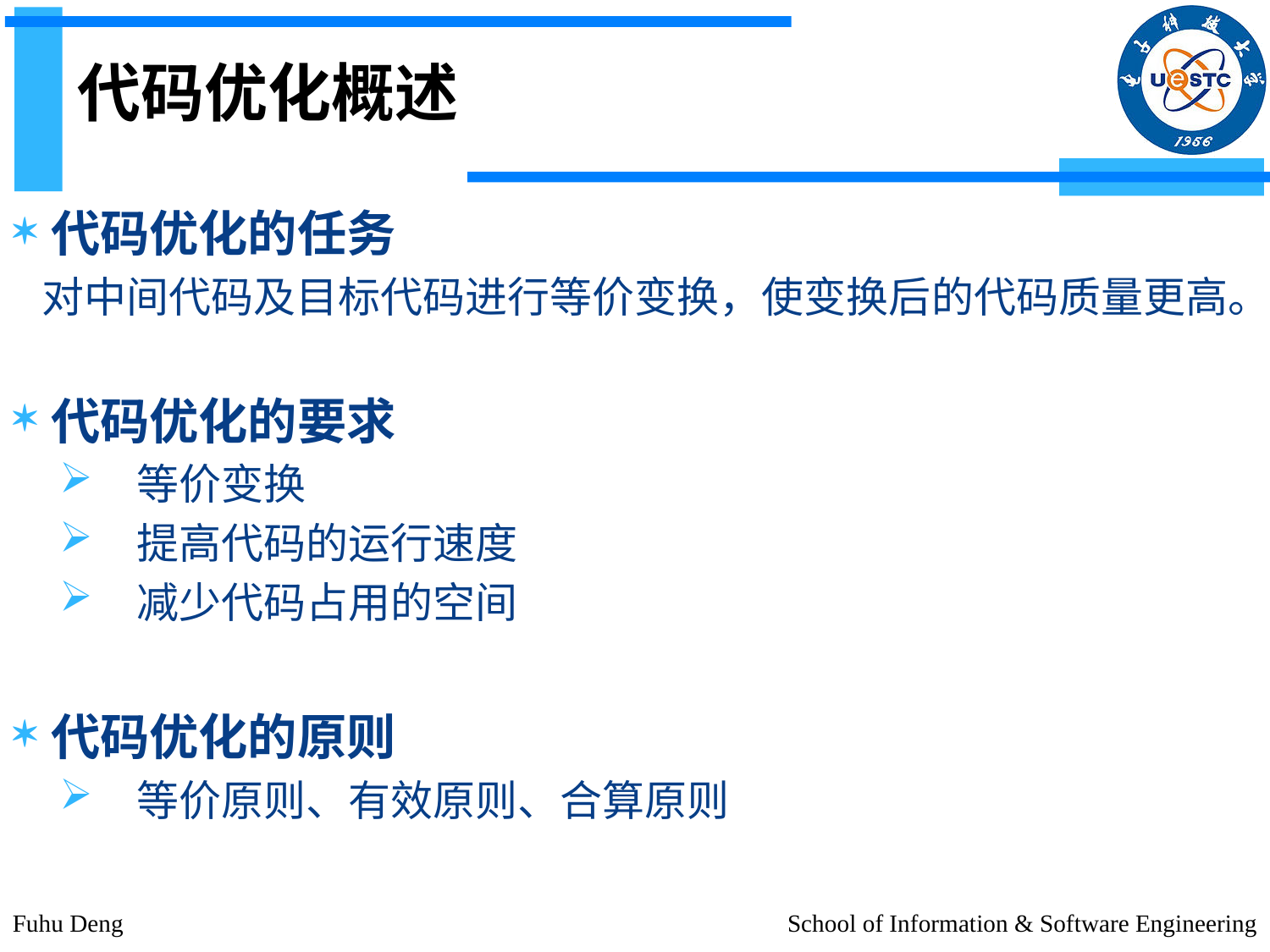

# 代码优化概述
代码优化的任务
  对中间代码及目标代码进行等价变换，使变换后的代码质量更高。

代码优化的要求
   等价变换
   提高代码的运行速度
   减少代码占用的空间

代码优化的原则
   等价原则、有效原则、合算原则
Fuhu Deng
2
School of Information & Software Engineering